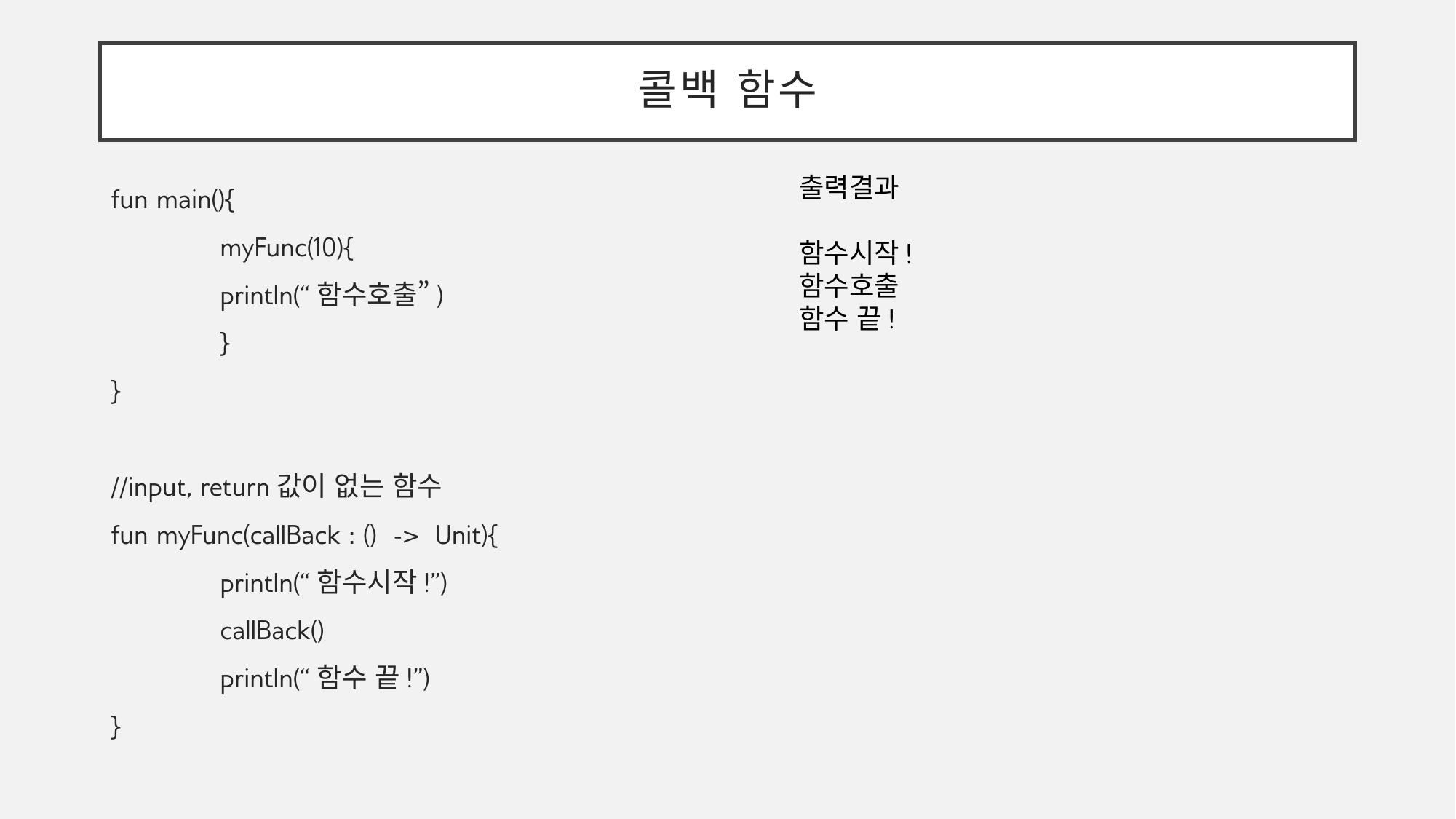

# 콜백 함수
출력결과

함수시작!
함수호출
함수 끝!

fun main(){
	myFunc(10){
	println(“함수호출”)
	}
}

//input, return값이 없는 함수
fun myFunc(callBack : ()  ->  Unit){
	println(“함수시작!”)
	callBack()
	println(“함수 끝!”)
}